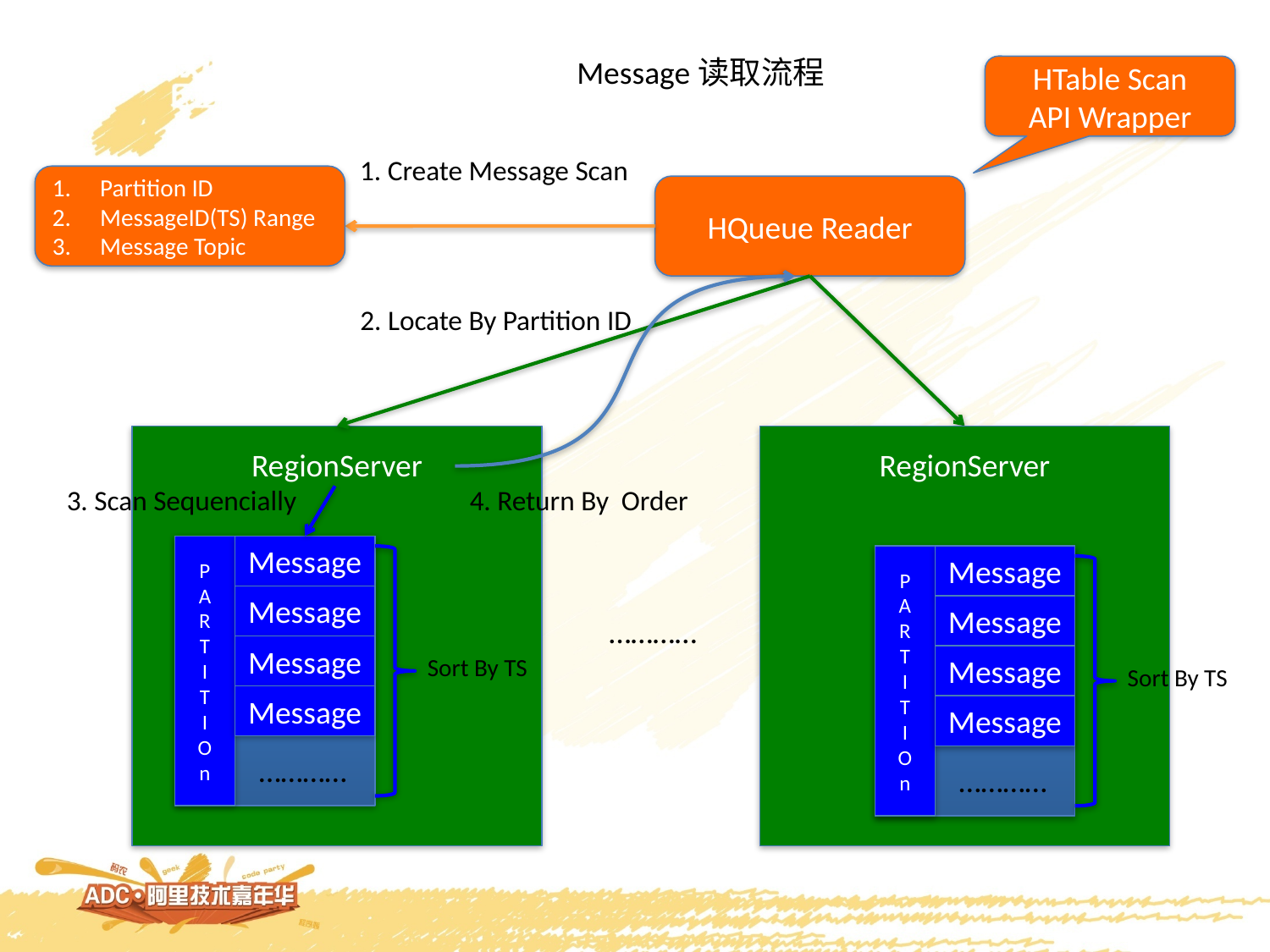

Message读取流程
HTable Scan
API Wrapper
1. Create Message Scan
Partition ID
MessageID(TS) Range
Message Topic
HQueue Reader
2. Locate By Partition ID
RegionServer

\\

RegionServer

3. Scan Sequencially
4. Return By  Order

P
A
R
T
I
T
I
O
n
Message

P
A
R
T
I
T
I
O
n
Message

Message
Message
…………
Message
Sort By TS
Message
Sort By TS
Message
Message
…………
…………